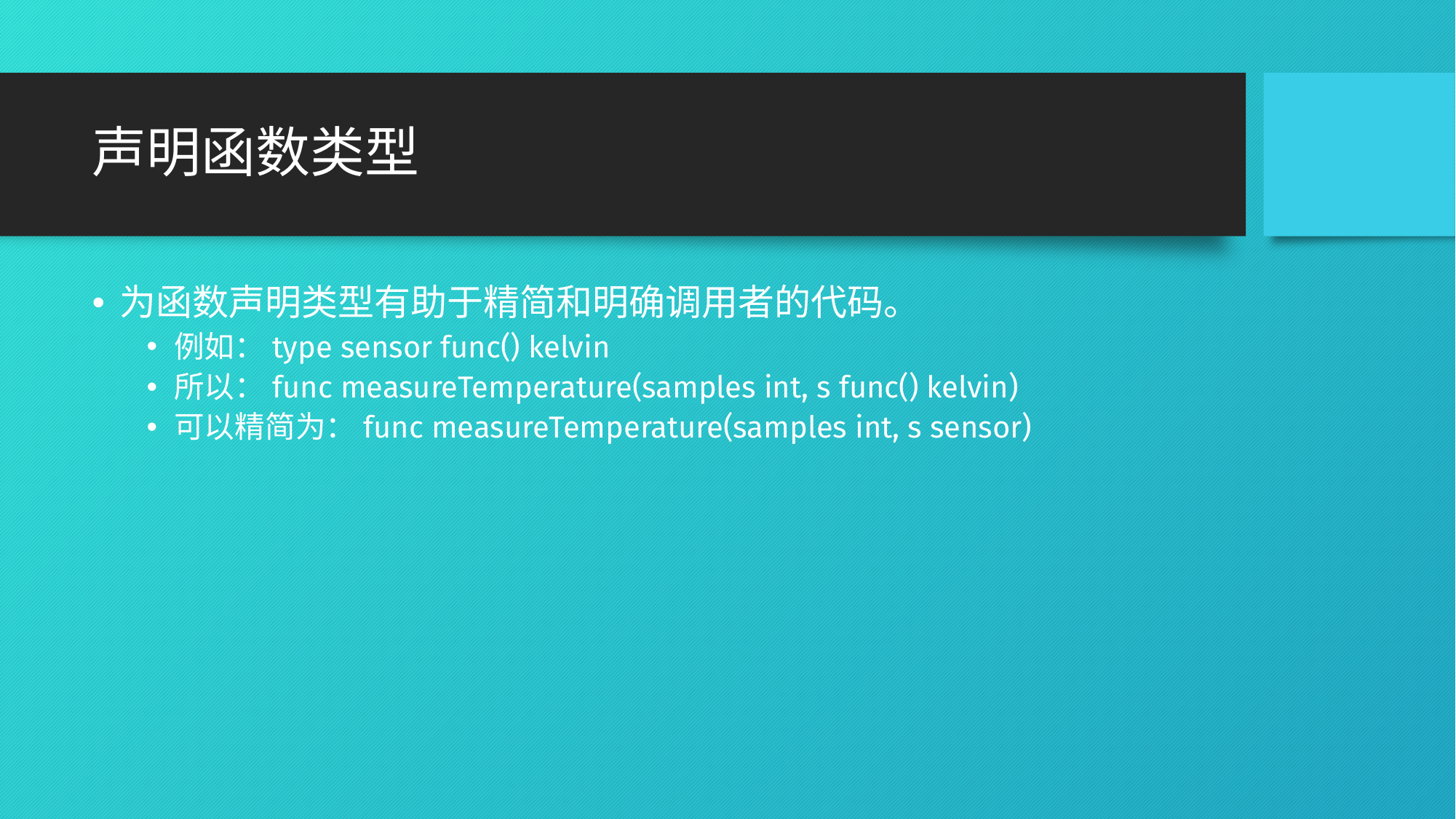

# 声明函数类型
为函数声明类型有助于精简和明确调用者的代码。
例如：type sensor func() kelvin
所以：func measureTemperature(samples int, s func() kelvin)
可以精简为：func measureTemperature(samples int, s sensor)